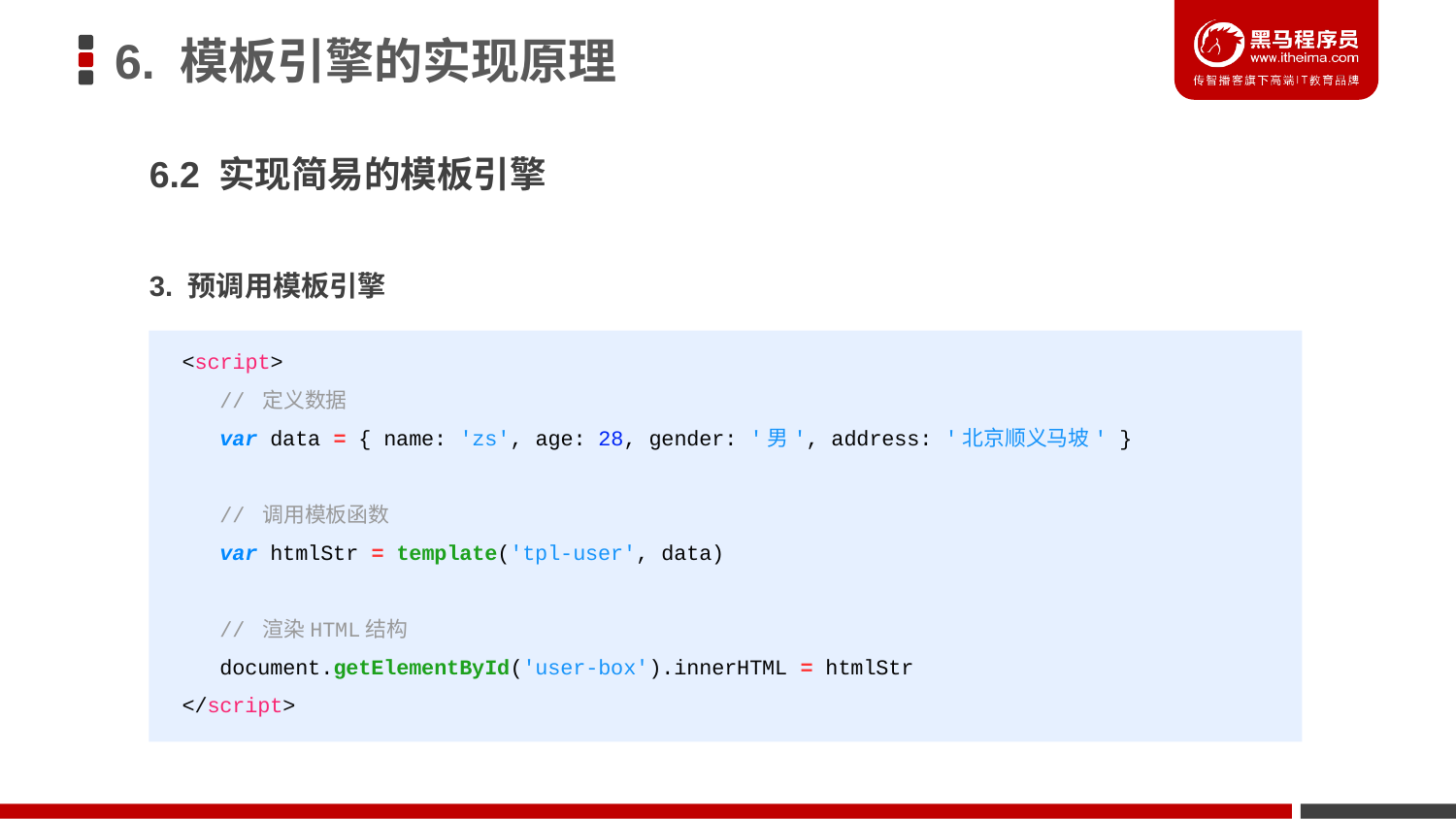

# 6. 模板引擎的实现原理
6.2 实现简易的模板引擎
3. 预调用模板引擎
<script>
   // 定义数据
   var data = { name: 'zs', age: 28, gender: '男', address: '北京顺义马坡' }
   // 调用模板函数
   var htmlStr = template('tpl-user', data)
   // 渲染HTML结构
   document.getElementById('user-box').innerHTML = htmlStr
</script>